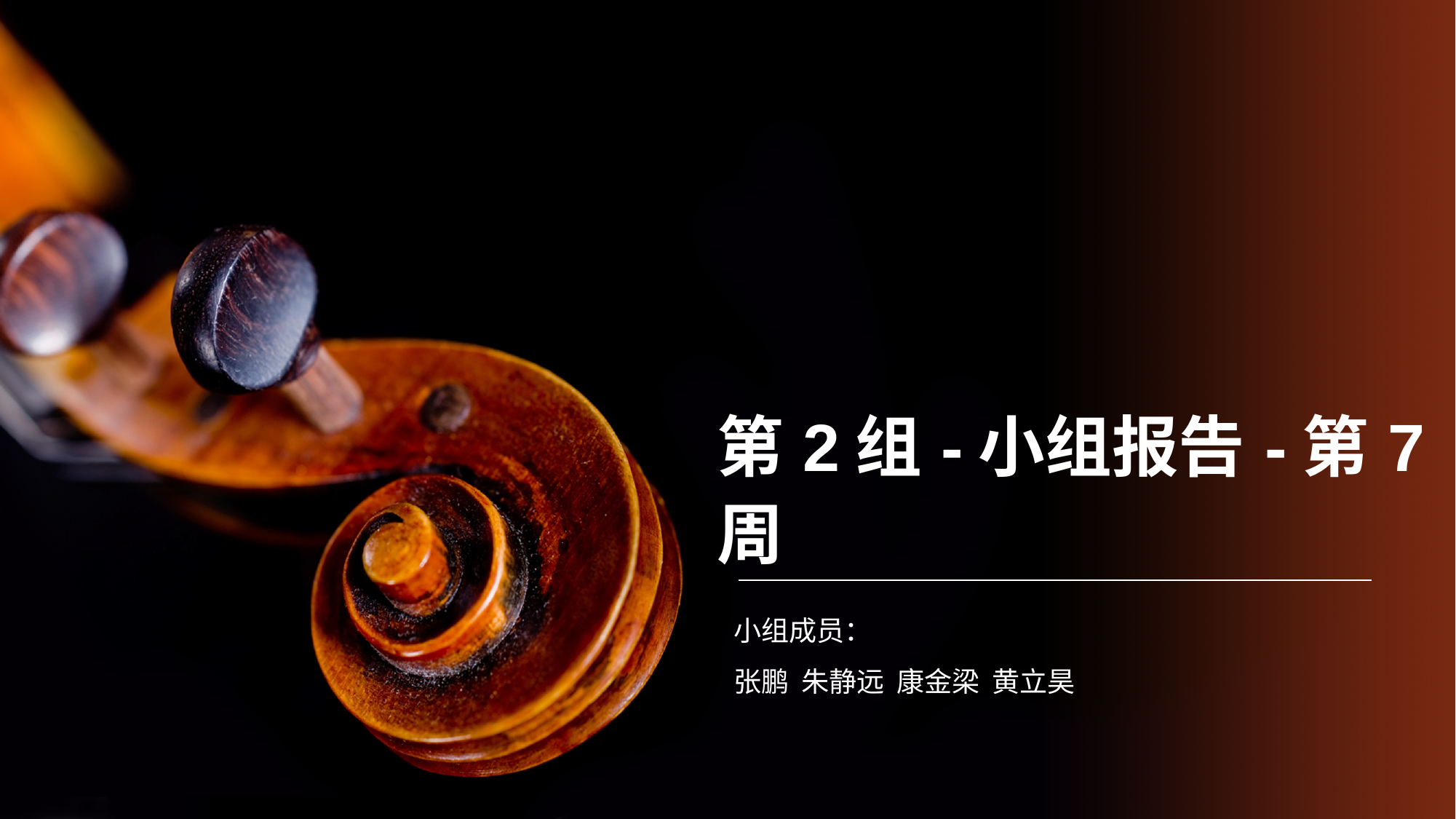

# 第2组-小组报告-第7周
小组成员：
张鹏  朱静远  康金梁  黄立昊